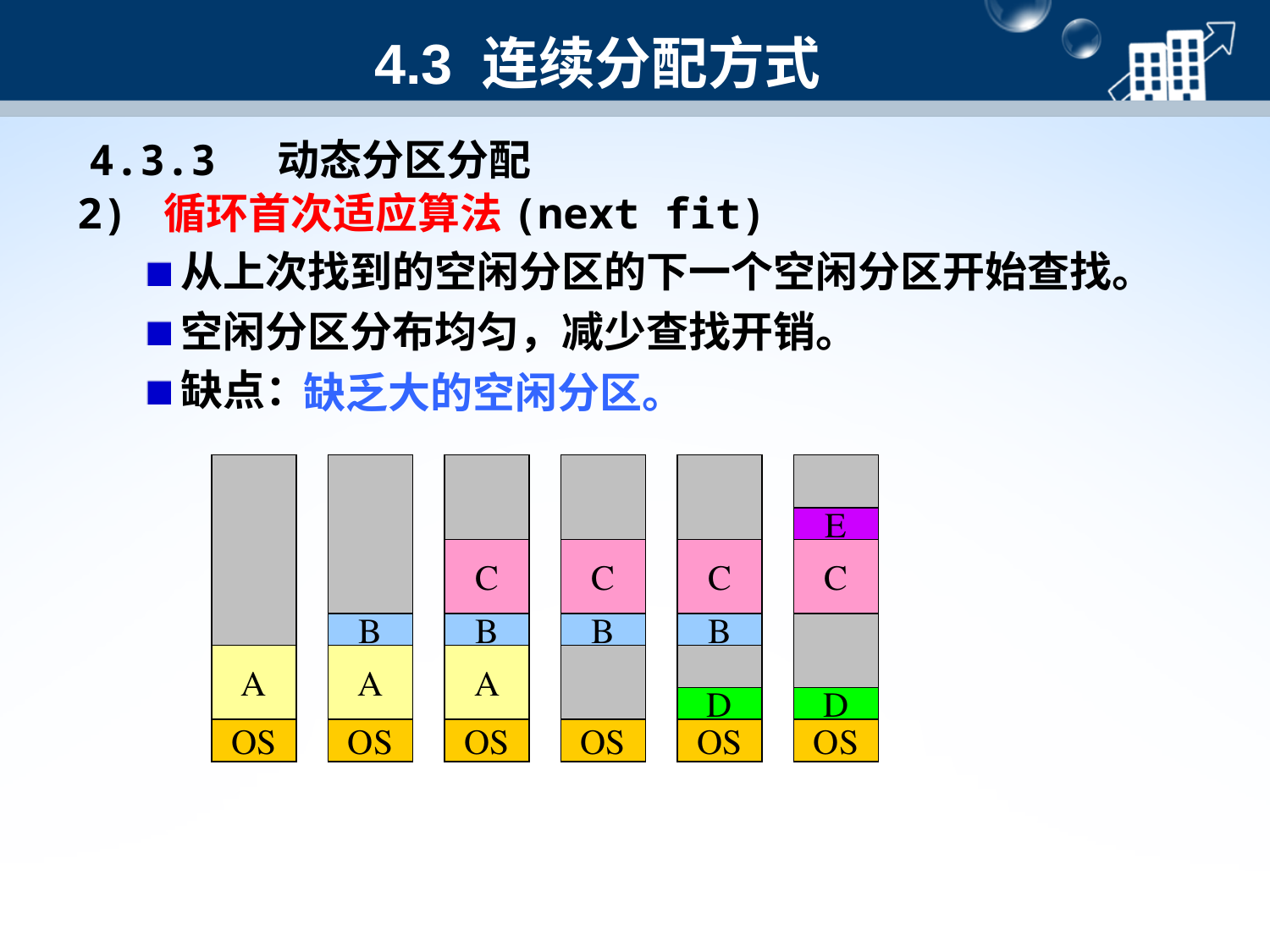

4.3 连续分配方式
4.3.3  动态分区分配
2) 循环首次适应算法(next fit)
从上次找到的空闲分区的下一个空闲分区开始查找。
空闲分区分布均匀，减少查找开销。
缺点：
缺乏大的空闲分区。

E
C
D
C
B
A
C
B
C
B
D
B
A
A
OS
OS
OS
OS
OS
OS